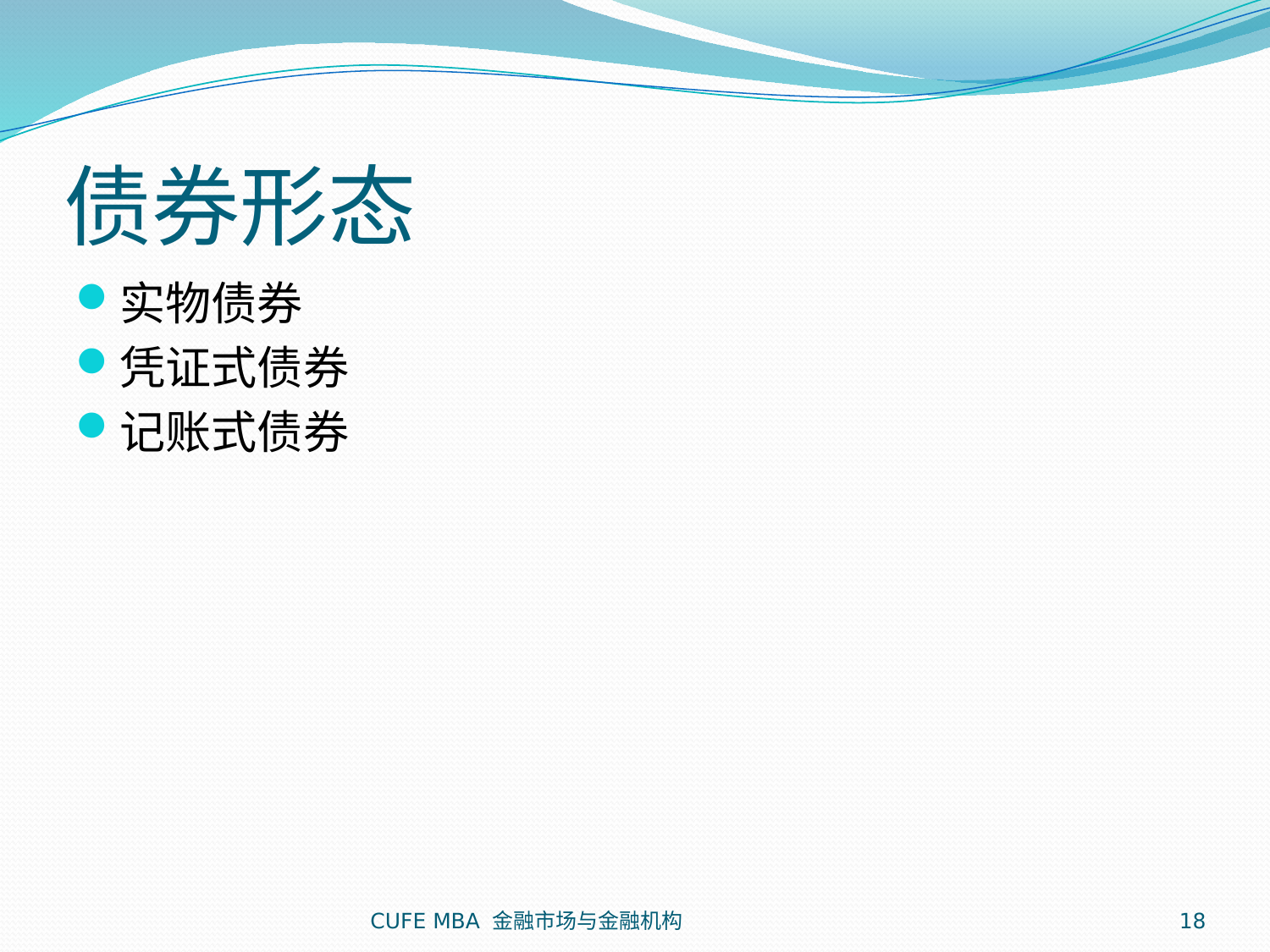

# 债券形态
实物债券
凭证式债券
记账式债券
CUFE MBA 金融市场与金融机构
18